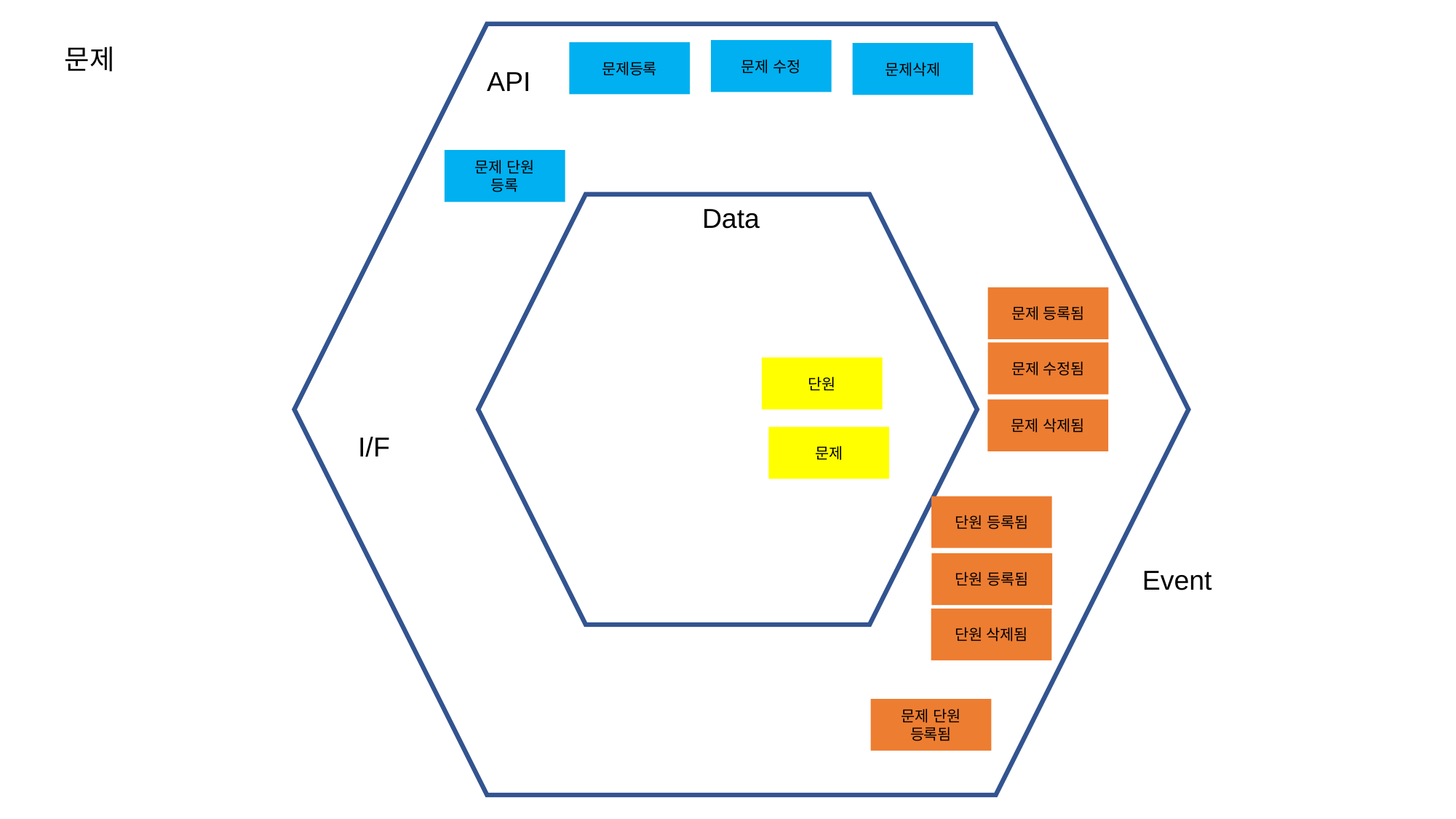

문제
문제 수정
문제등록
문제삭제
API
문제 단원
등록
Data
문제 등록됨
문제 수정됨
단원
문제 삭제됨
I/F
문제
단원 등록됨
단원 등록됨
Event
단원 삭제됨
문제 단원
등록됨